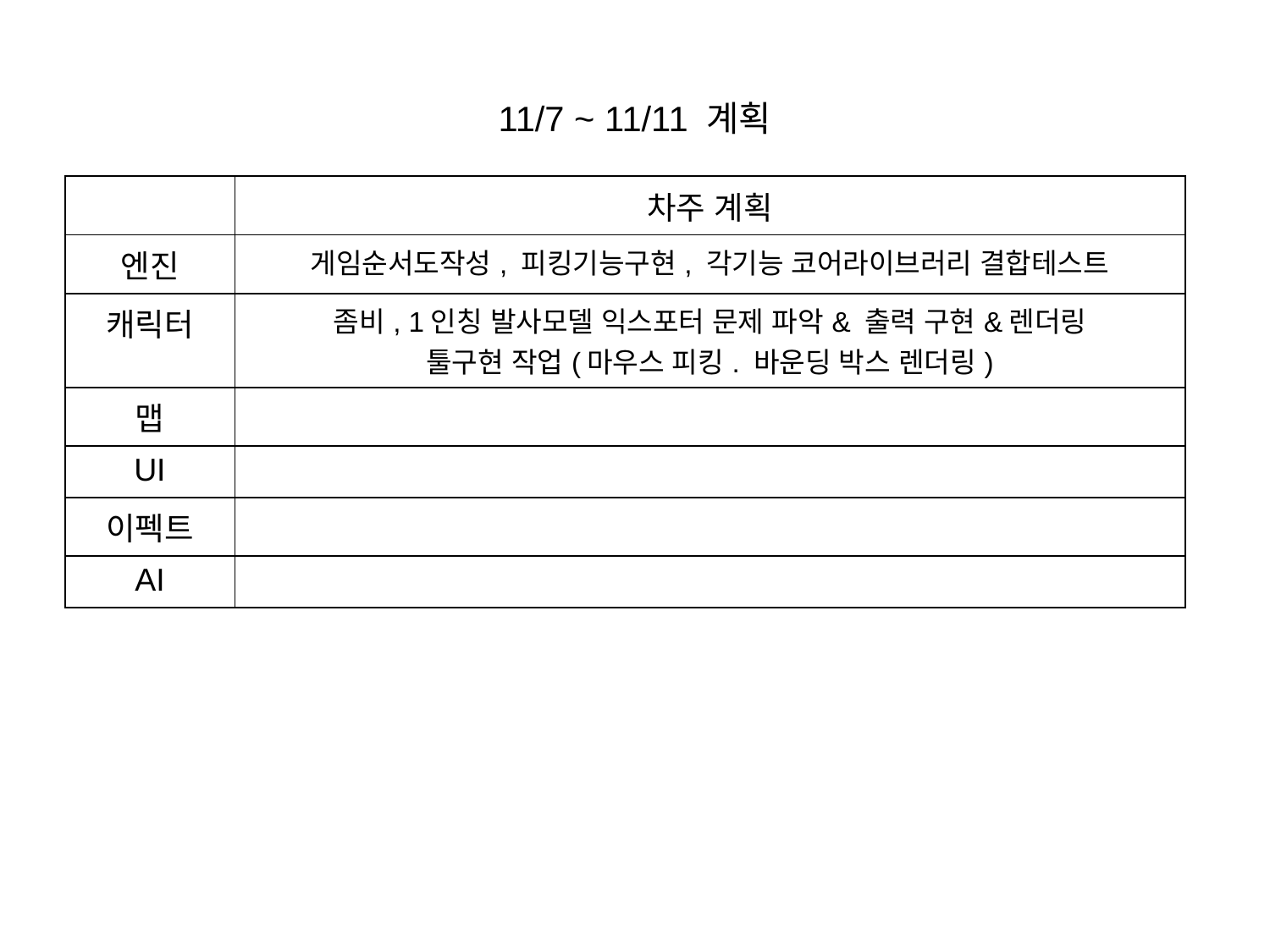

# 11/7 ~ 11/11 계획
|  | 차주 계획 |
| --- | --- |
| 엔진 | 게임순서도작성, 피킹기능구현, 각기능 코어라이브러리 결합테스트 |
| 캐릭터 | 좀비, 1인칭 발사모델 익스포터 문제 파악& 출력 구현&렌더링 툴구현 작업(마우스 피킹. 바운딩 박스 렌더링) |
| 맵 |  |
| UI |  |
| 이펙트 |  |
| AI |  |